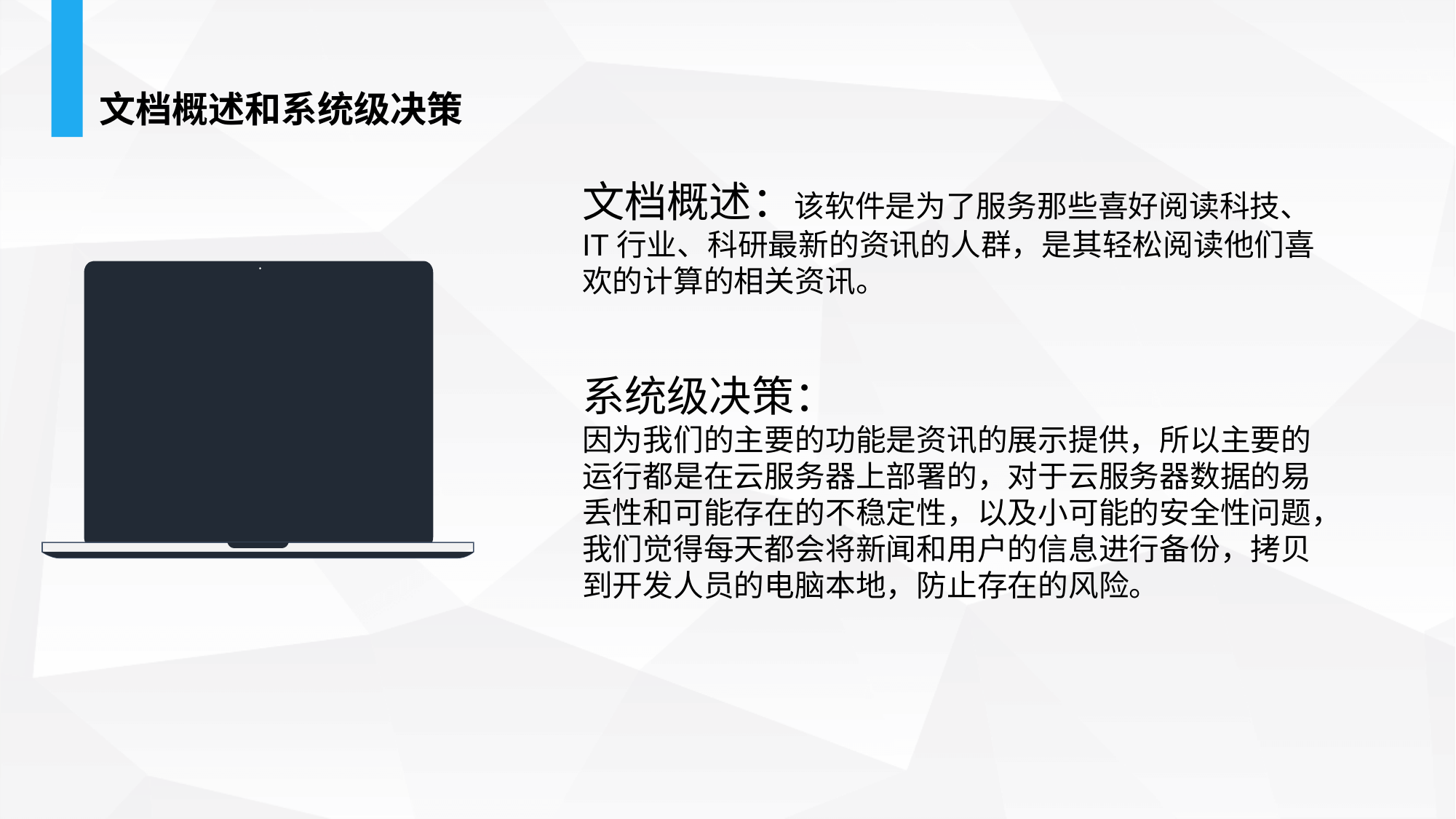

文档概述和系统级决策
文档概述：该软件是为了服务那些喜好阅读科技、IT行业、科研最新的资讯的人群，是其轻松阅读他们喜欢的计算的相关资讯。

系统级决策：
因为我们的主要的功能是资讯的展示提供，所以主要的运行都是在云服务器上部署的，对于云服务器数据的易丢性和可能存在的不稳定性，以及小可能的安全性问题，我们觉得每天都会将新闻和用户的信息进行备份，拷贝到开发人员的电脑本地，防止存在的风险。